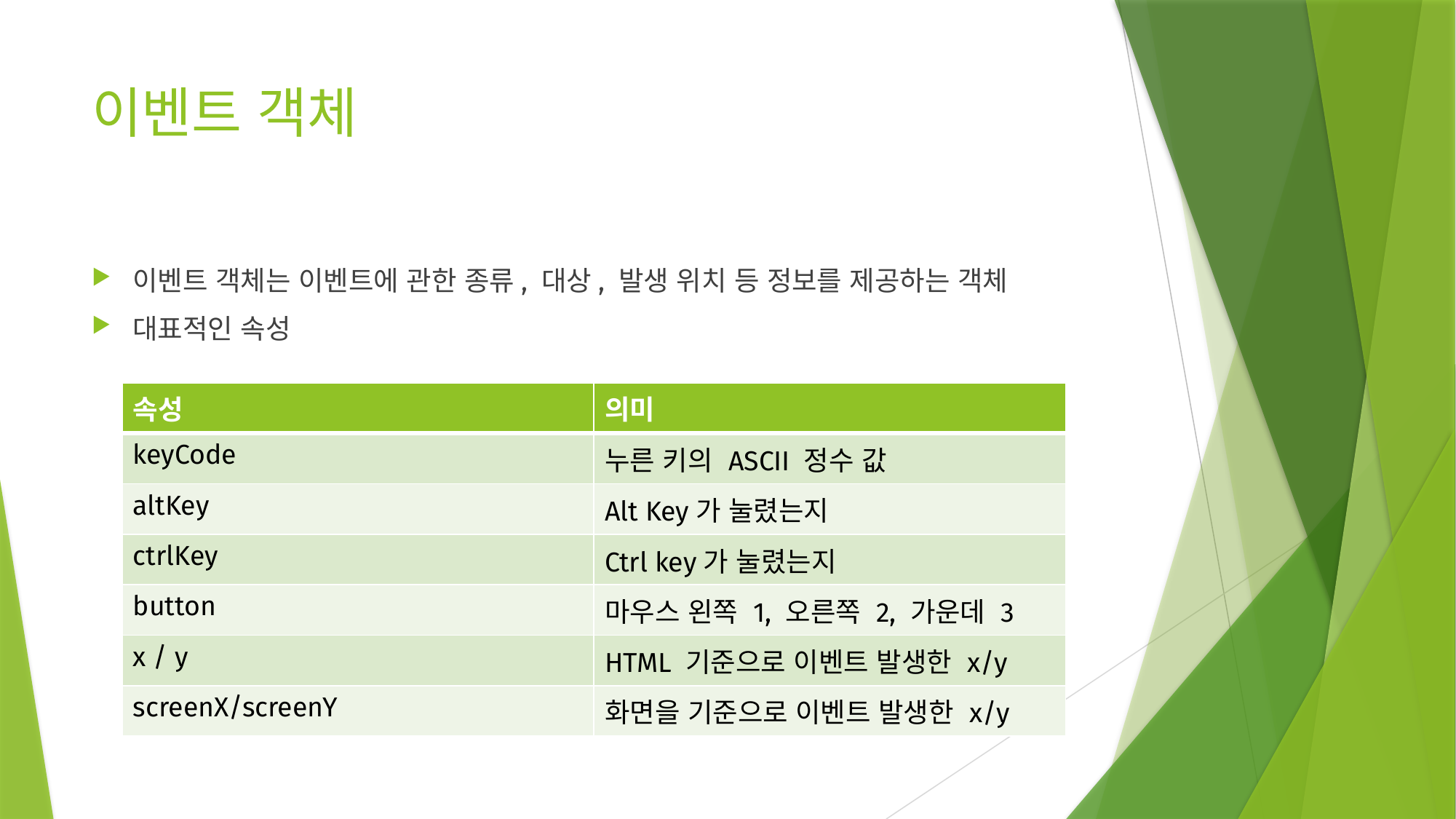

# 이벤트 객체
이벤트 객체는 이벤트에 관한 종류, 대상, 발생 위치 등 정보를 제공하는 객체
대표적인 속성

| 속성 | 의미 |
| --- | --- |
| keyCode | 누른 키의 ASCII 정수 값 |
| altKey | Alt Key가 눌렸는지 |
| ctrlKey | Ctrl key가 눌렸는지 |
| button | 마우스 왼쪽 1, 오른쪽 2, 가운데 3 |
| x / y | HTML 기준으로 이벤트 발생한 x/y |
| screenX/screenY | 화면을 기준으로 이벤트 발생한 x/y |